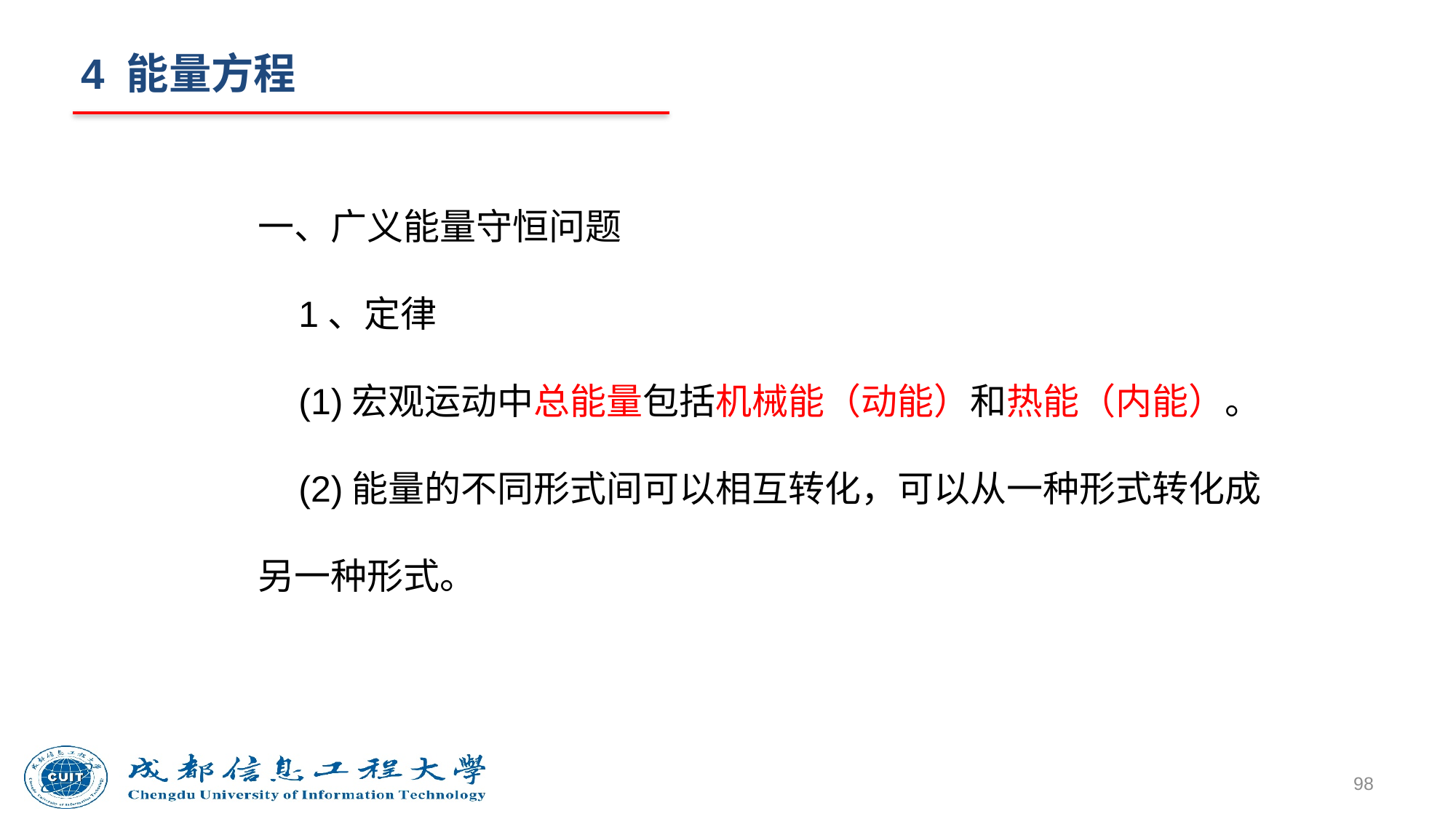

# 4 能量方程
一、广义能量守恒问题
    1、定律
    (1)宏观运动中总能量包括机械能（动能）和热能（内能）。
    (2)能量的不同形式间可以相互转化，可以从一种形式转化成另一种形式。

98